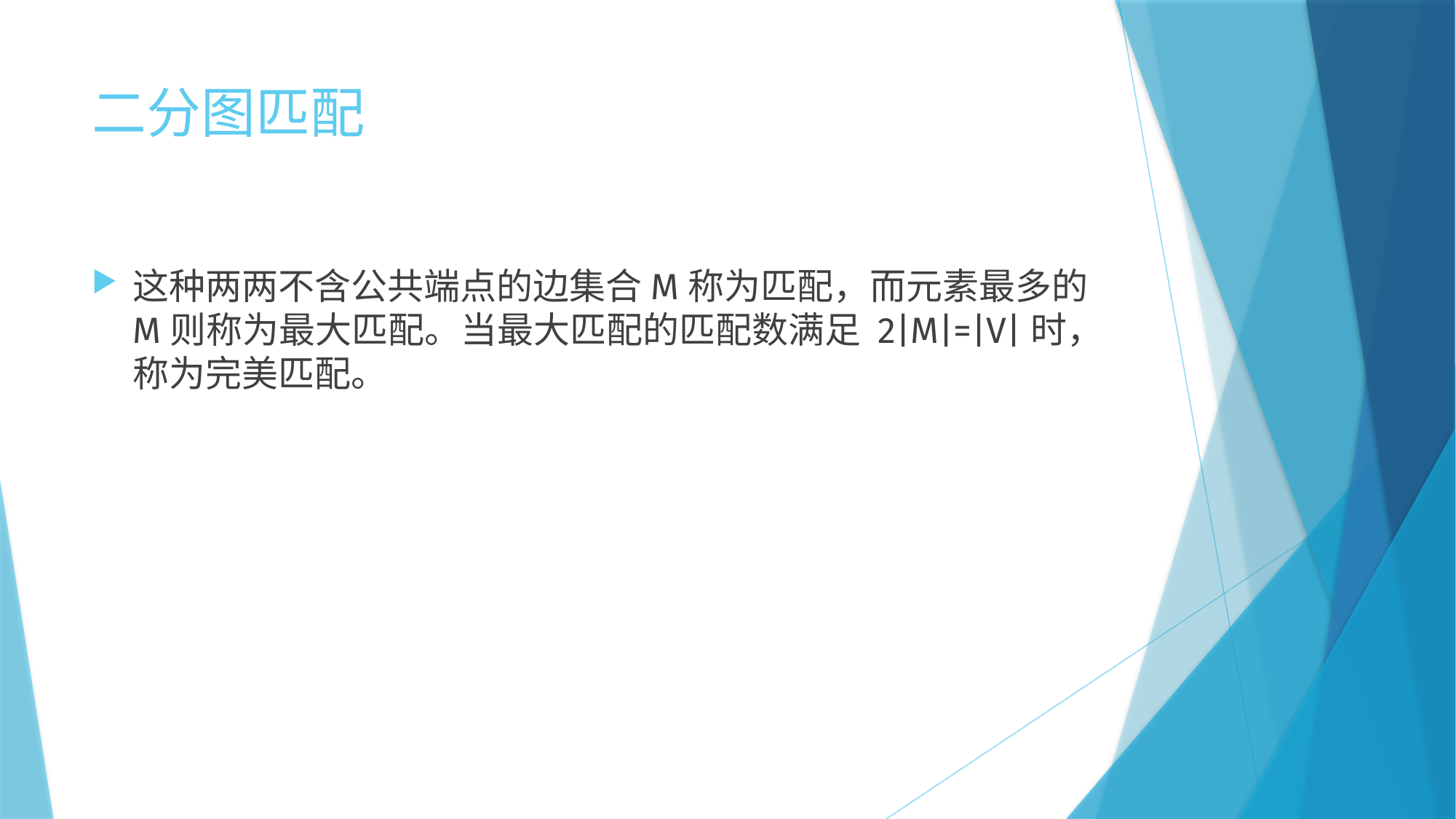

# 二分图匹配
这种两两不含公共端点的边集合M称为匹配，而元素最多的M则称为最大匹配。当最大匹配的匹配数满足 2|M|=|V|时，称为完美匹配。